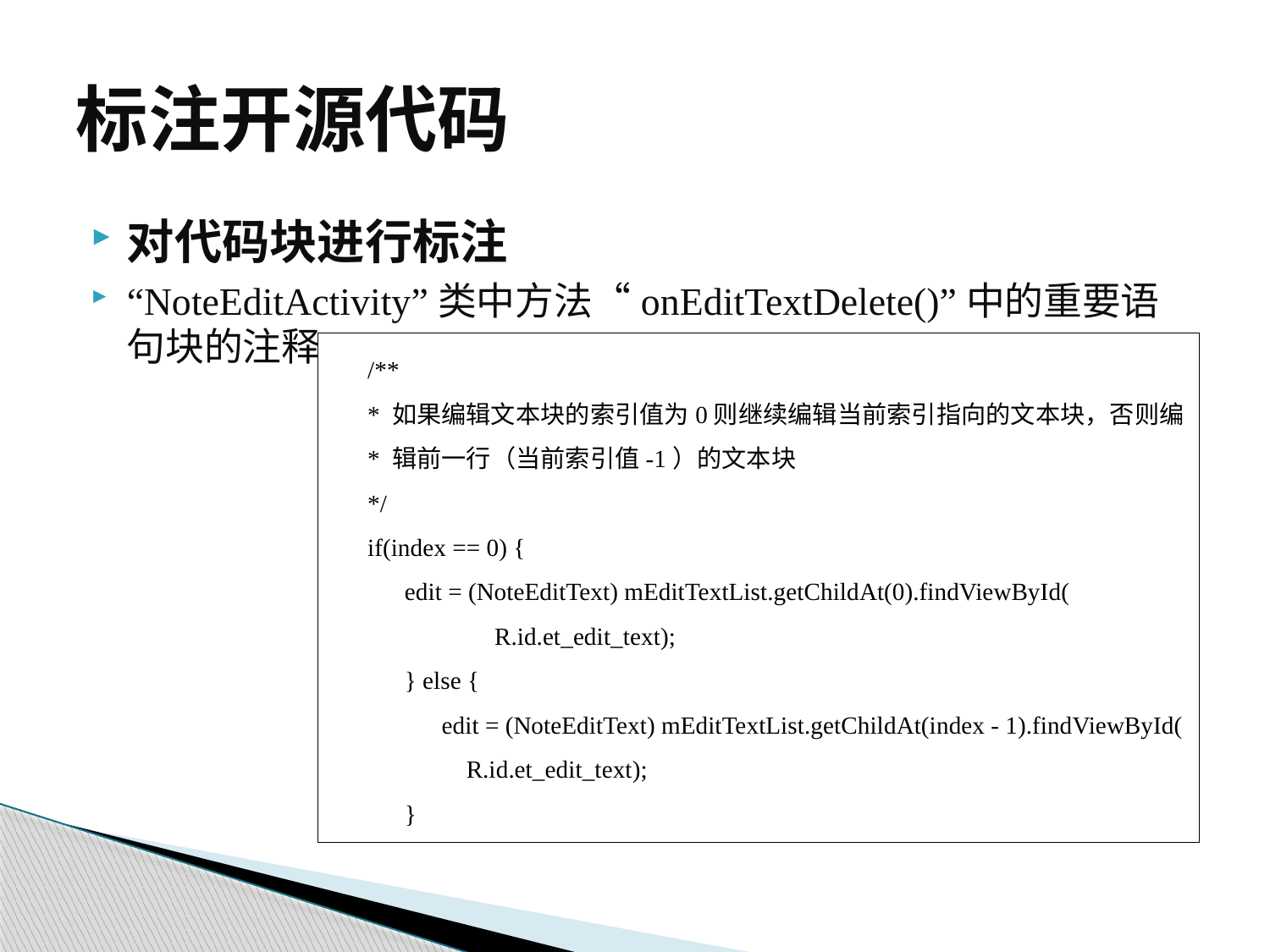

# 标注开源代码
对代码块进行标注
“NoteEditActivity”类中方法“onEditTextDelete()”中的重要语句块的注释

/**
* 如果编辑文本块的索引值为0则继续编辑当前索引指向的文本块，否则编
* 辑前一行（当前索引值-1）的文本块
*/
if(index == 0) {
edit = (NoteEditText) mEditTextList.getChildAt(0).findViewById(
   	R.id.et_edit_text);
} else {
edit = (NoteEditText) mEditTextList.getChildAt(index - 1).findViewById(
    R.id.et_edit_text);
}